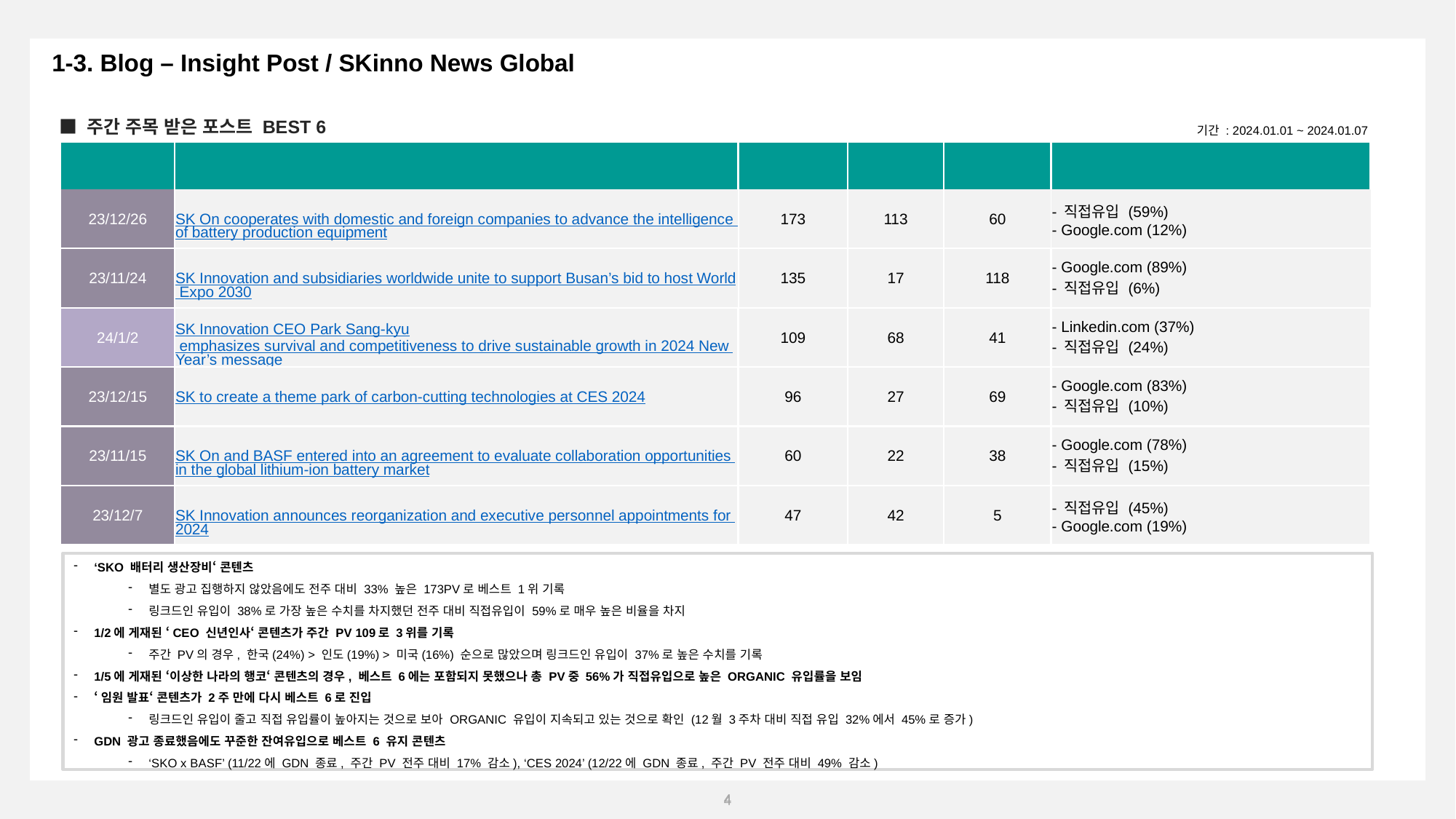

1-3. Blog – Insight Post / SKinno News Global
■ 주간 주목 받은 포스트 BEST 6
기간 : 2024.01.01 ~ 2024.01.07
| 게재 일자 | 포스트명 | 주간 PV | PC | 모바일 | 유입 경로 (구글 애널리틱스) |
| --- | --- | --- | --- | --- | --- |
| 23/12/26 | SK On cooperates with domestic and foreign companies to advance the intelligence of battery production equipment | 173 | 113 | 60 | - 직접유입 (59%) - Google.com (12%) |
| 23/11/24 | SK Innovation and subsidiaries worldwide unite to support Busan’s bid to host World Expo 2030 | 135 | 17 | 118 | - Google.com (89%) - 직접유입 (6%) |
| 24/1/2 | SK Innovation CEO Park Sang-kyu emphasizes survival and competitiveness to drive sustainable growth in 2024 New Year’s message | 109 | 68 | 41 | - Linkedin.com (37%) - 직접유입 (24%) |
| 23/12/15 | SK to create a theme park of carbon-cutting technologies at CES 2024 | 96 | 27 | 69 | - Google.com (83%) - 직접유입 (10%) |
| 23/11/15 | SK On and BASF entered into an agreement to evaluate collaboration opportunities in the global lithium-ion battery market | 60 | 22 | 38 | - Google.com (78%) - 직접유입 (15%) |
| 23/12/7 | SK Innovation announces reorganization and executive personnel appointments for 2024 | 47 | 42 | 5 | - 직접유입 (45%) - Google.com (19%) |
‘SKO 배터리 생산장비‘ 콘텐츠
별도 광고 집행하지 않았음에도 전주 대비 33% 높은 173PV로 베스트 1위 기록
링크드인 유입이 38%로 가장 높은 수치를 차지했던 전주 대비 직접유입이 59%로 매우 높은 비율을 차지
1/2에 게재된 ‘CEO 신년인사‘ 콘텐츠가 주간 PV 109로 3위를 기록
주간 PV의 경우, 한국(24%) > 인도(19%) > 미국(16%) 순으로 많았으며 링크드인 유입이 37%로 높은 수치를 기록
1/5에 게재된 ‘이상한 나라의 행코‘ 콘텐츠의 경우, 베스트 6에는 포함되지 못했으나 총 PV중 56%가 직접유입으로 높은 ORGANIC 유입률을 보임
‘임원 발표‘ 콘텐츠가 2주 만에 다시 베스트 6로 진입
링크드인 유입이 줄고 직접 유입률이 높아지는 것으로 보아 ORGANIC 유입이 지속되고 있는 것으로 확인 (12월 3주차 대비 직접 유입 32%에서 45%로 증가)
GDN 광고 종료했음에도 꾸준한 잔여유입으로 베스트 6 유지 콘텐츠
‘SKO x BASF’ (11/22에 GDN 종료, 주간 PV 전주 대비 17% 감소), ‘CES 2024’ (12/22에 GDN 종료, 주간 PV 전주 대비 49% 감소)